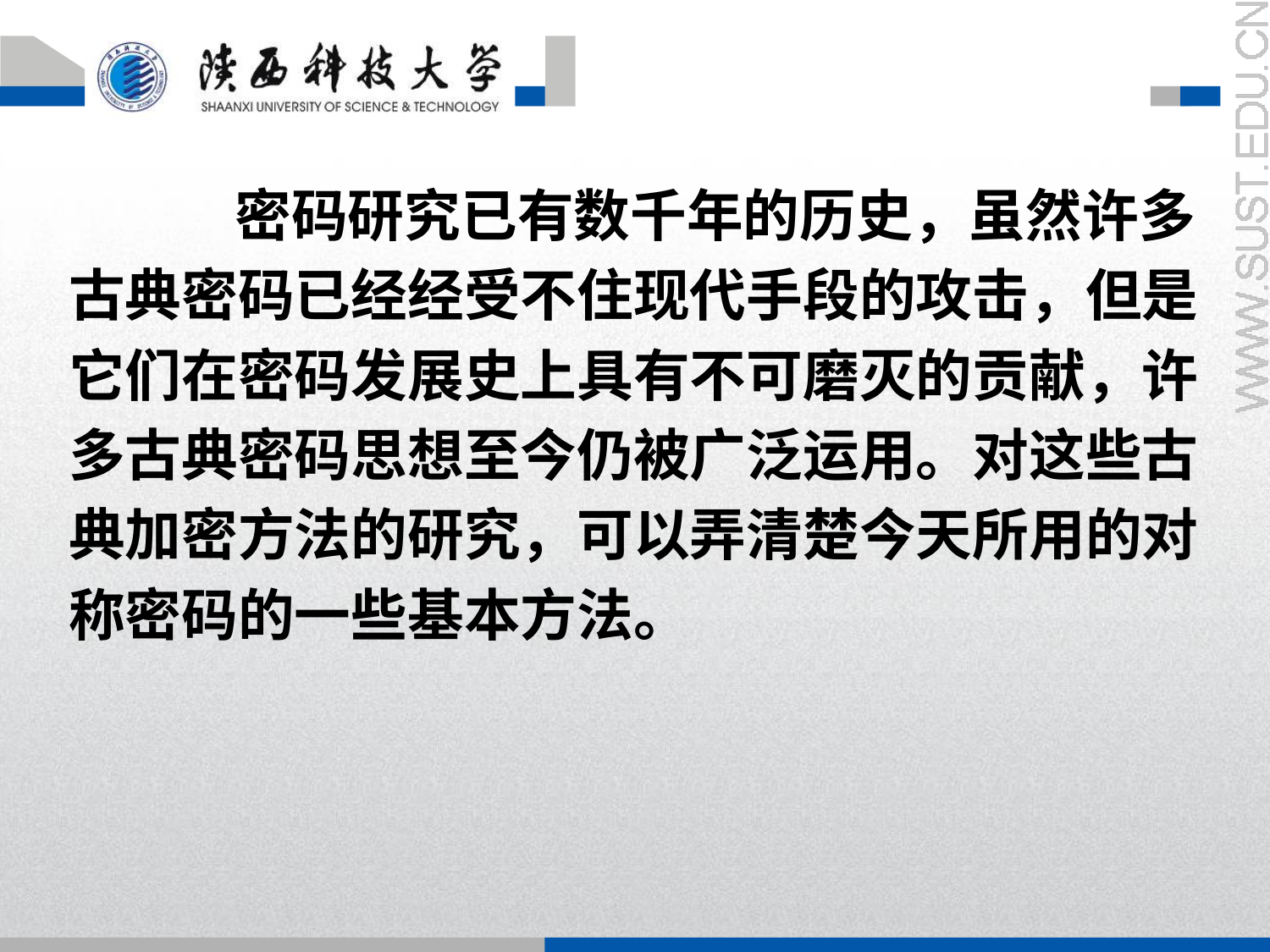

密码研究已有数千年的历史，虽然许多古典密码已经经受不住现代手段的攻击，但是它们在密码发展史上具有不可磨灭的贡献，许多古典密码思想至今仍被广泛运用。对这些古典加密方法的研究，可以弄清楚今天所用的对称密码的一些基本方法。